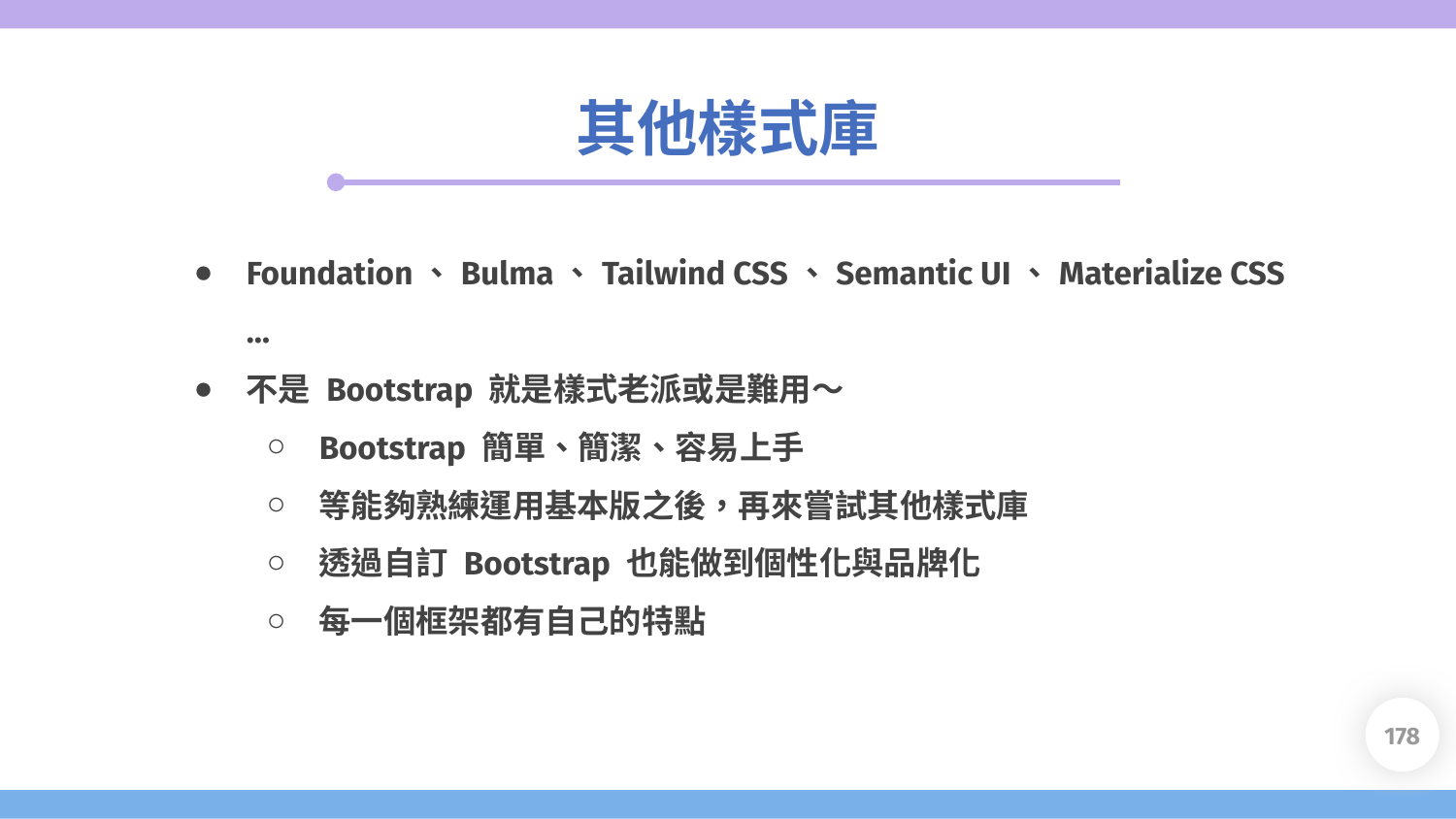

其他樣式庫
Foundation、Bulma、Tailwind CSS、Semantic UI、Materialize CSS …
不是 Bootstrap 就是樣式老派或是難用～
Bootstrap 簡單、簡潔、容易上手
等能夠熟練運用基本版之後，再來嘗試其他樣式庫
透過自訂 Bootstrap 也能做到個性化與品牌化
每一個框架都有自己的特點

178